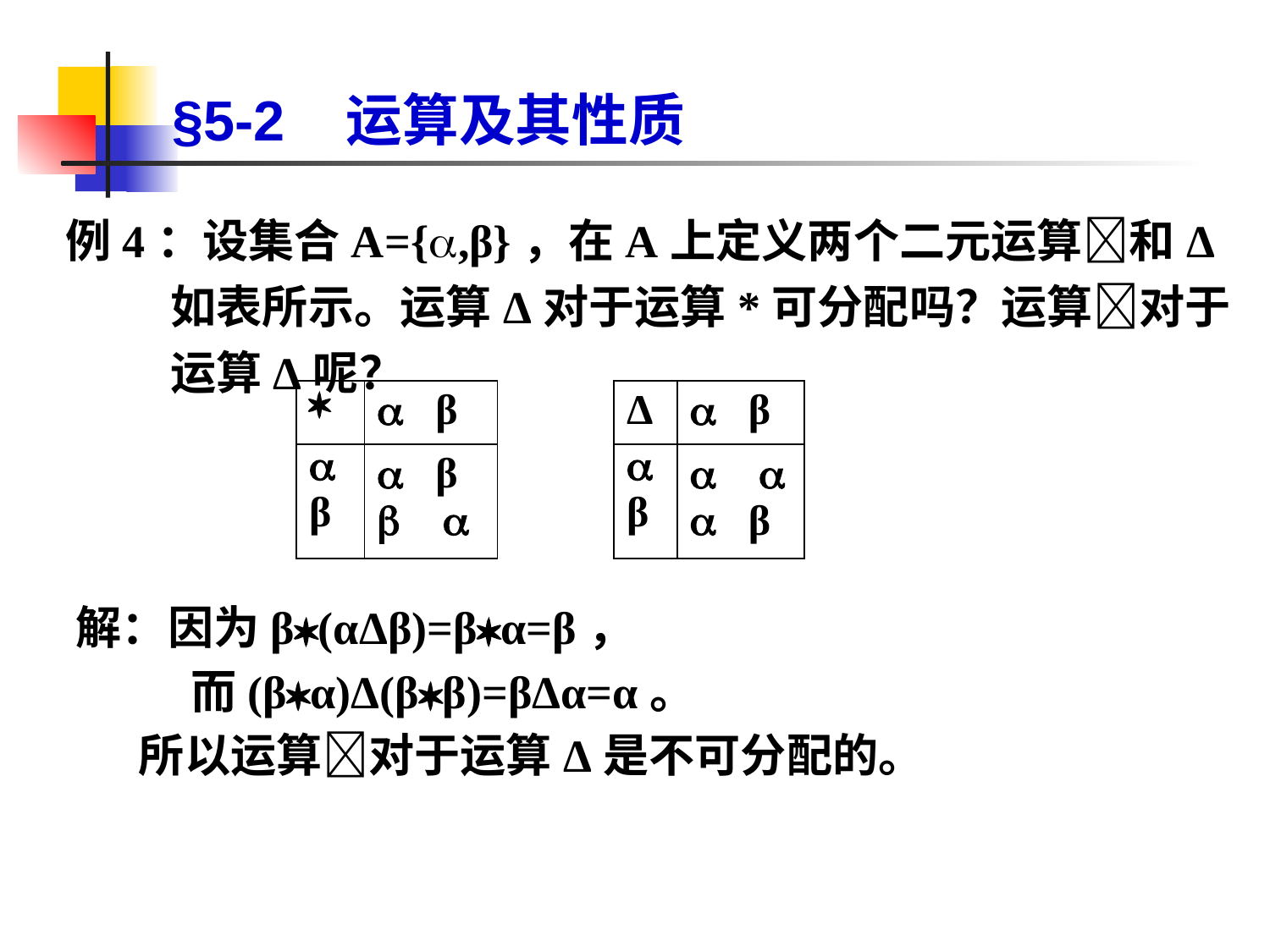

# §5-2   运算及其性质
例4：设集合A={α,β}，在A上定义两个二元运算∗和Δ如表所示。运算Δ对于运算*可分配吗？运算∗对于运算Δ呢？
| ∗ | α β |
| --- | --- |
| α β | α β β α |
| Δ | α β |
| --- | --- |
| α β | α α α β |
解：因为β∗(αΔβ)=β∗α=β，
          而(β∗α)Δ(β∗β)=βΔα=α。
     所以运算∗对于运算Δ是不可分配的。
15